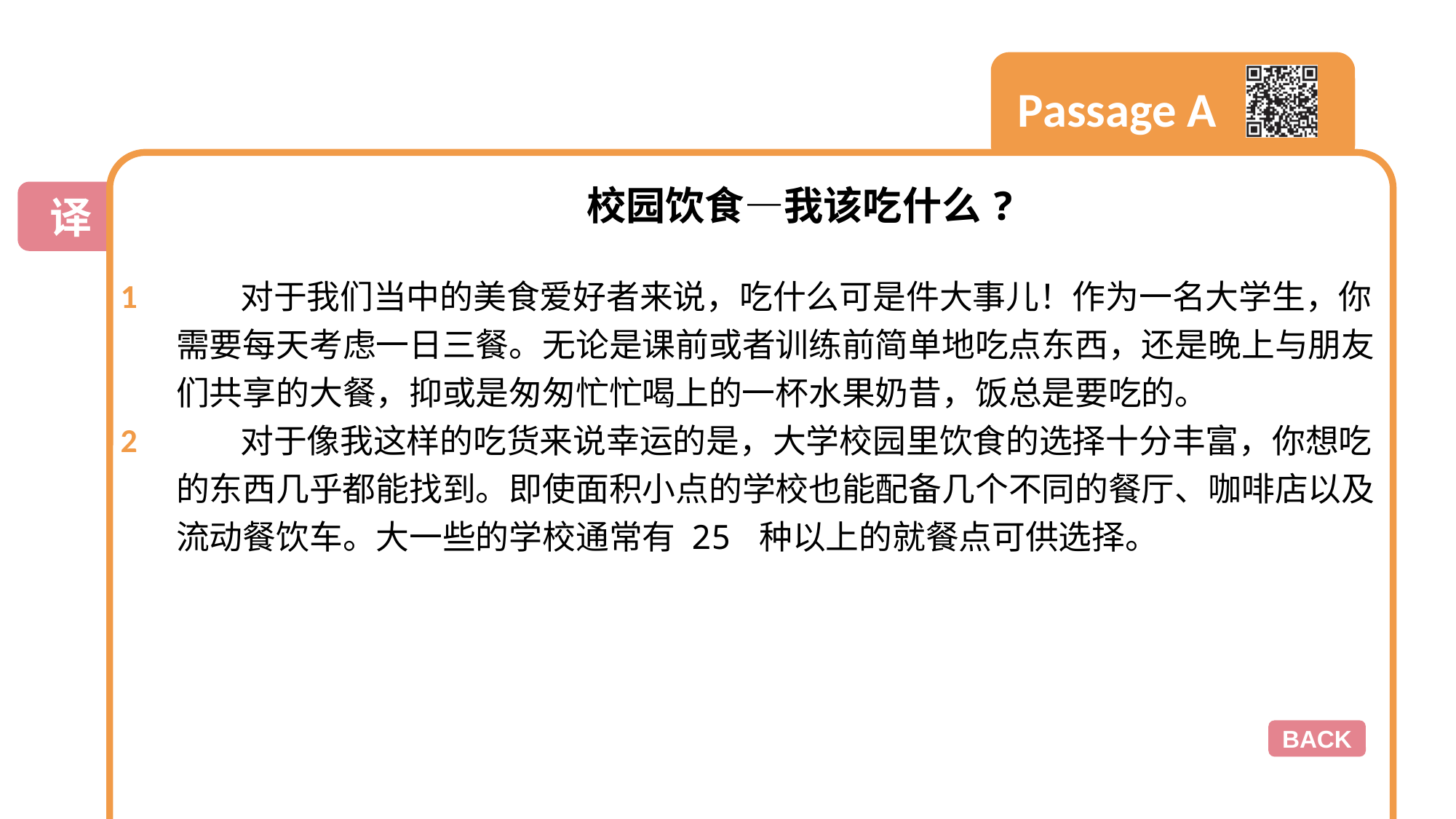

校园饮食—我该吃什么?

对于我们当中的美食爱好者来说，吃什么可是件大事儿！作为一名大学生，你需要每天考虑一日三餐。无论是课前或者训练前简单地吃点东西，还是晚上与朋友们共享的大餐，抑或是匆匆忙忙喝上的一杯水果奶昔，饭总是要吃的。
对于像我这样的吃货来说幸运的是，大学校园里饮食的选择十分丰富，你想吃的东西几乎都能找到。即使面积小点的学校也能配备几个不同的餐厅、咖啡店以及流动餐饮车。大一些的学校通常有 25 种以上的就餐点可供选择。

1

2

BACK